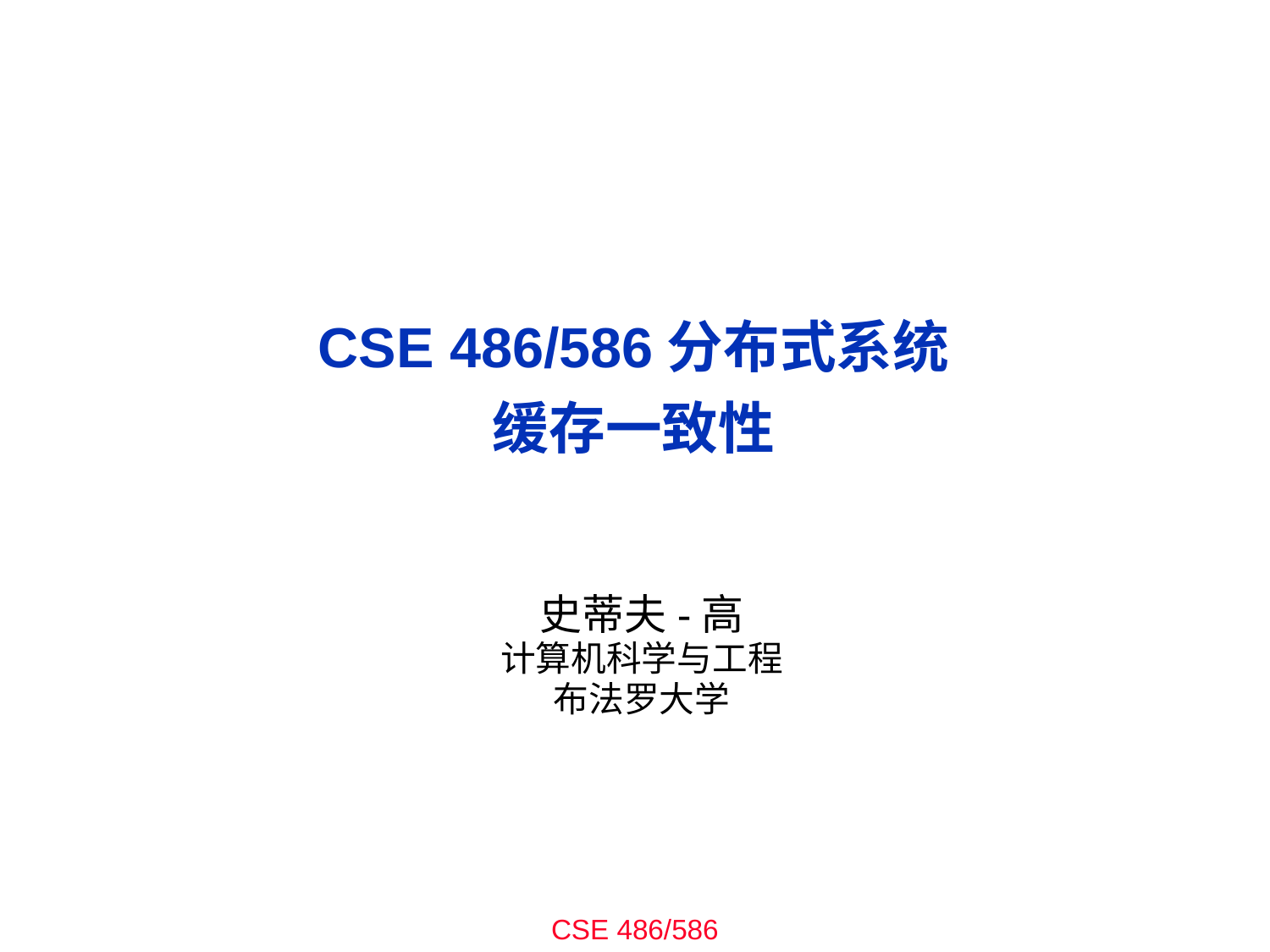

# CSE 486/586分布式系统 缓存一致性
史蒂夫-高
计算机科学与工程
布法罗大学